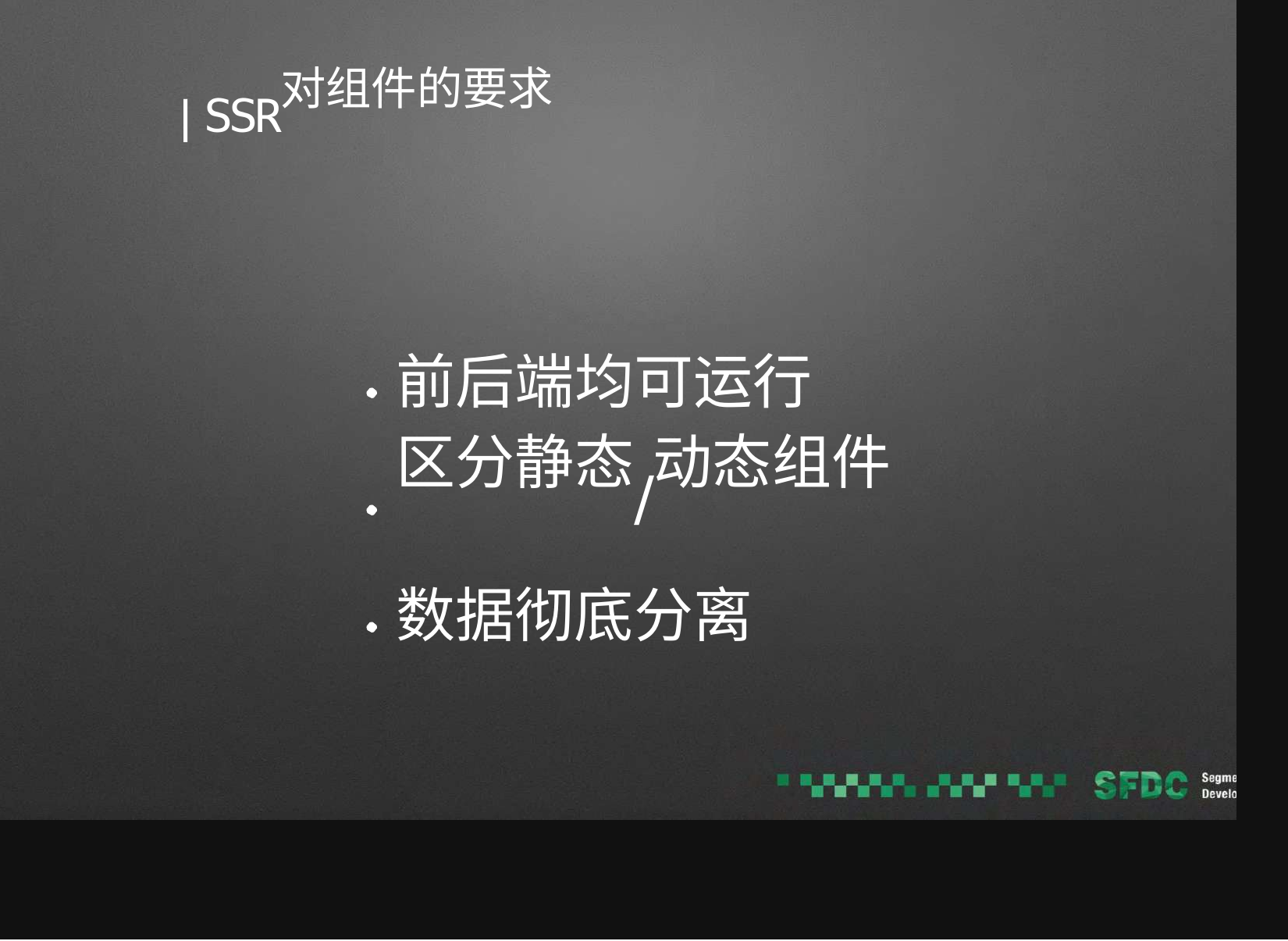

对组件的要求
| SSR
前后端均可运行
区分静态 动态组件
/
数据彻底分离